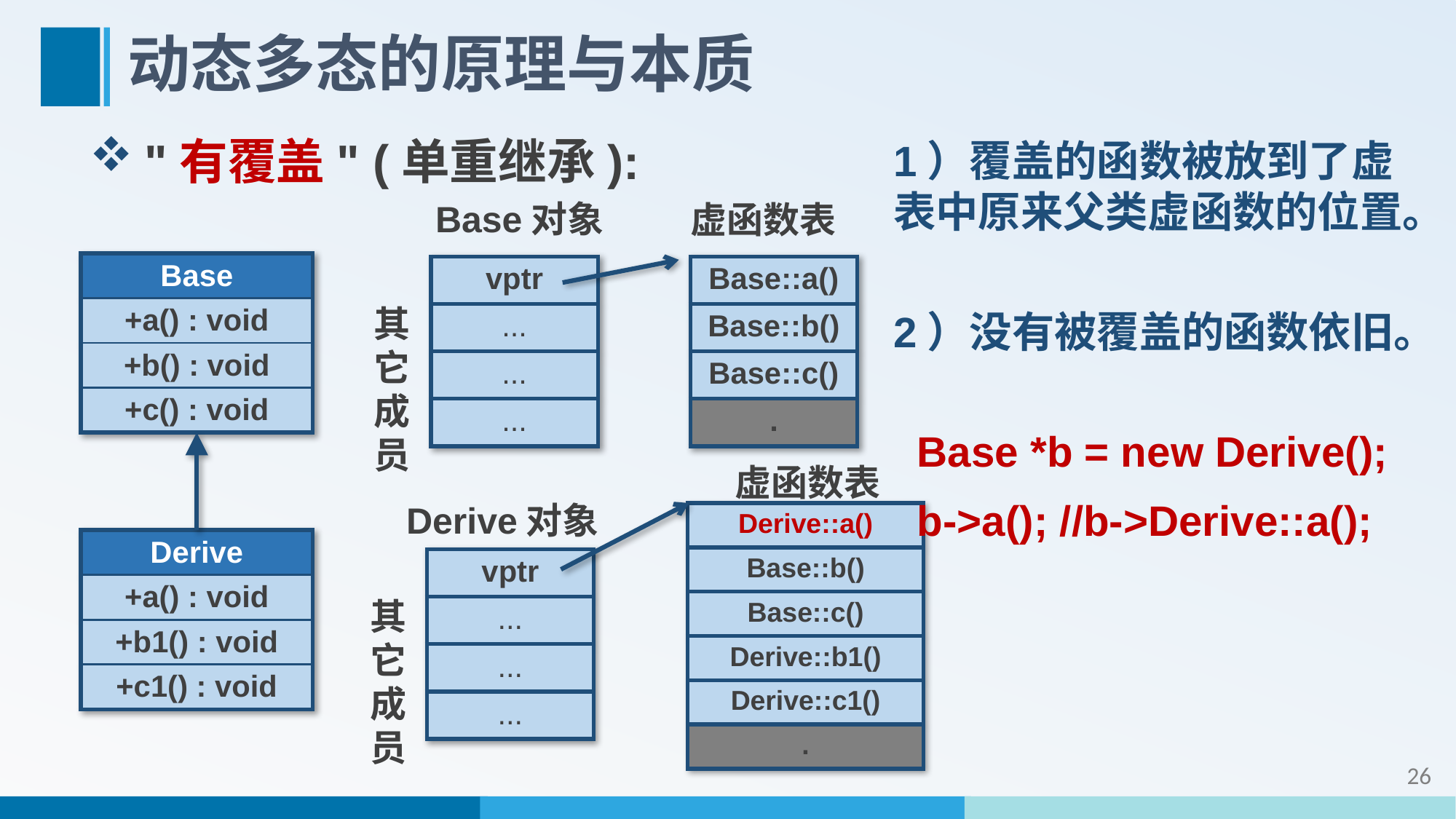

# 动态多态的原理与本质
"有覆盖" (单重继承):
1）覆盖的函数被放到了虚表中原来父类虚函数的位置。
2）没有被覆盖的函数依旧。
  Base *b = new Derive();
  b->a(); //b->Derive::a();
Base对象
虚函数表
| Base |
| --- |
| +a() : void |
| +b() : void |
| +c() : void |
| vptr |
| --- |
| ... |
| ... |
| ... |
| Base::a() |
| --- |
| Base::b() |
| Base::c() |
| . |
其它成员
虚函数表
Derive对象
| Derive::a() |
| --- |
| Base::b() |
| Base::c() |
| Derive::b1() |
| Derive::c1() |
| . |
| Derive |
| --- |
| +a() : void |
| +b1() : void |
| +c1() : void |
| vptr |
| --- |
| ... |
| ... |
| ... |
其它成员